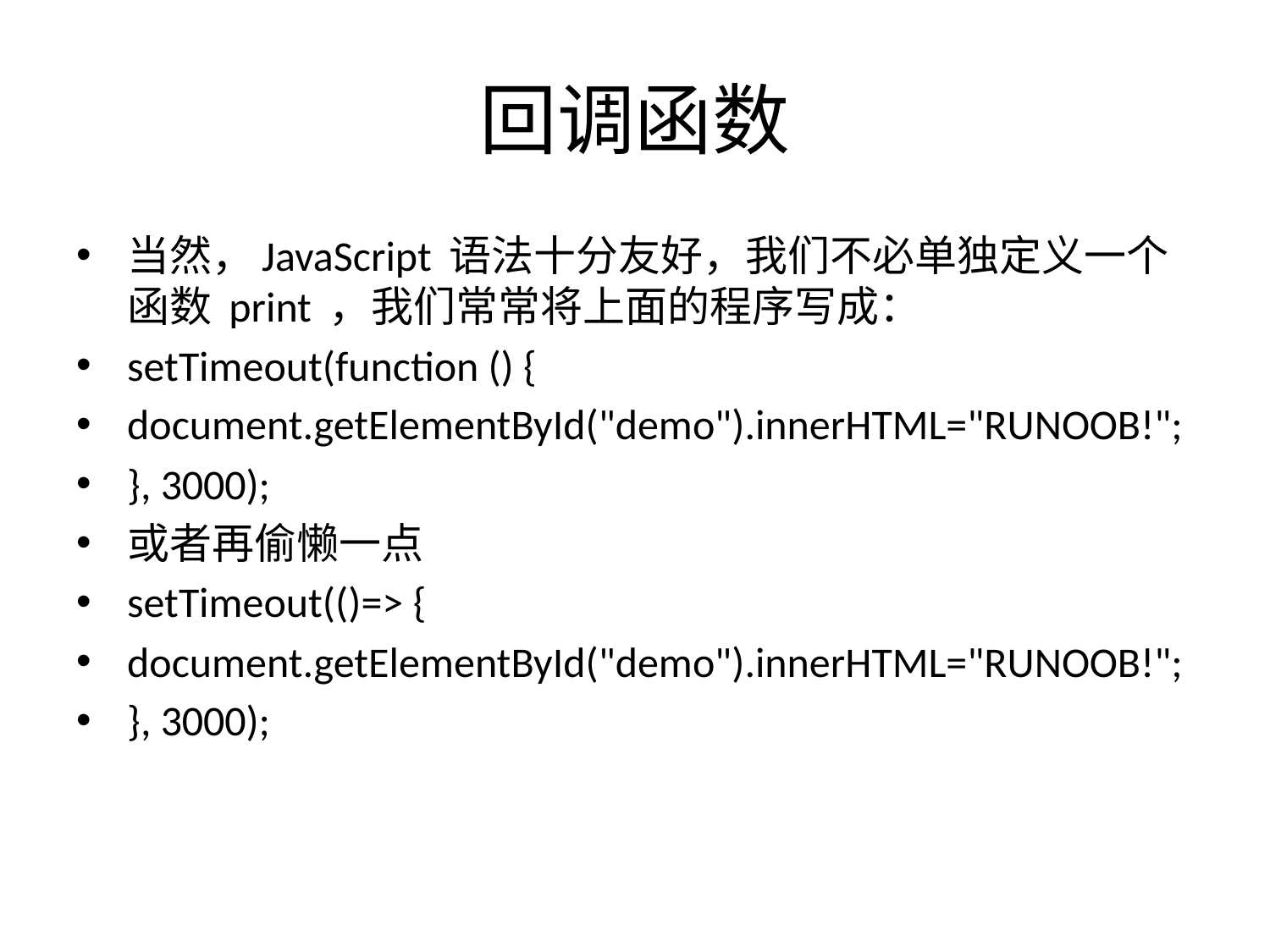

# 回调函数
当然，JavaScript 语法十分友好，我们不必单独定义一个函数 print ，我们常常将上面的程序写成：
setTimeout(function () {
document.getElementById("demo").innerHTML="RUNOOB!";
}, 3000);
或者再偷懒一点
setTimeout(()=> {
document.getElementById("demo").innerHTML="RUNOOB!";
}, 3000);